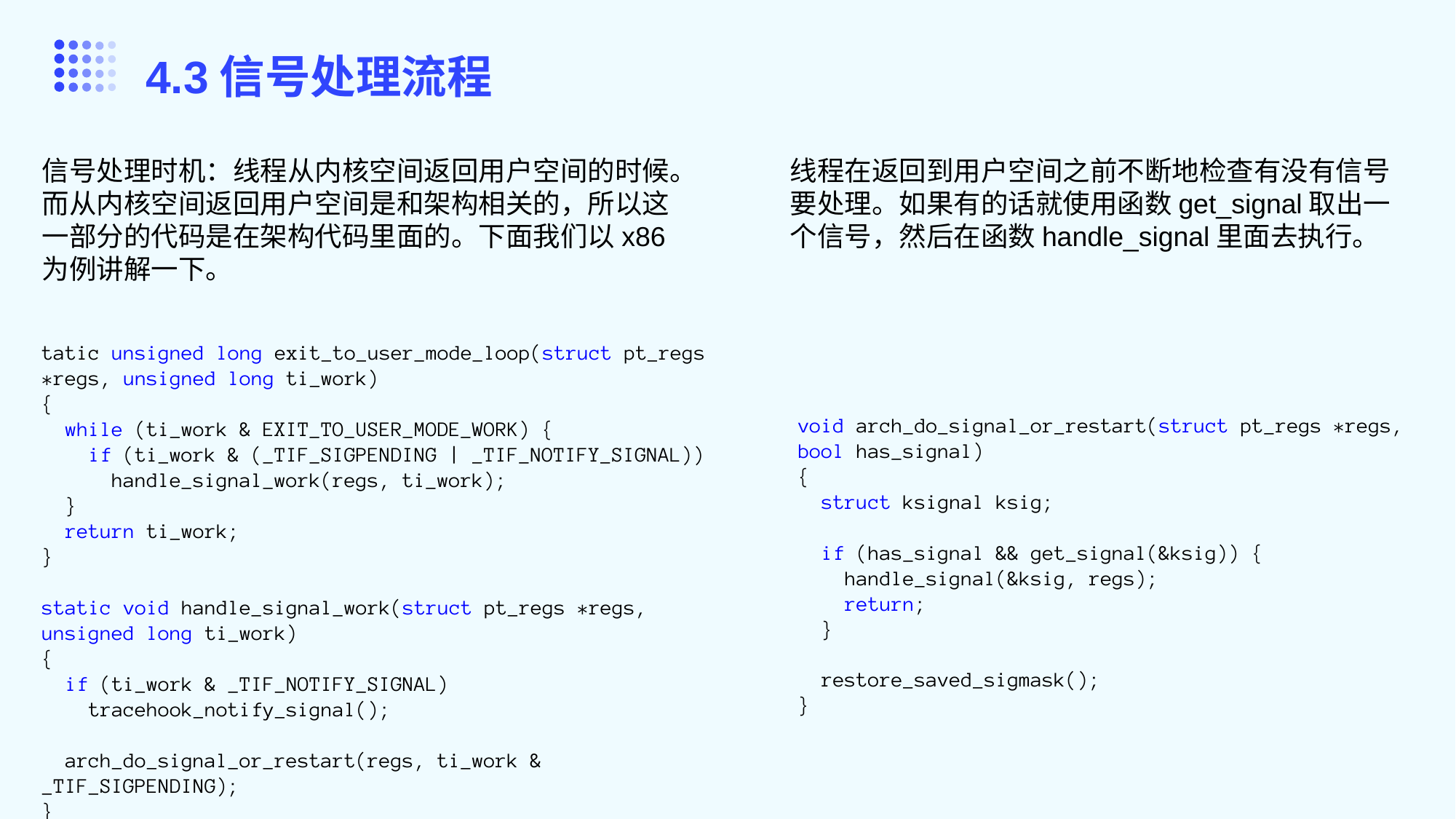

4.3信号处理流程

信号处理时机：线程从内核空间返回用户空间的时候。
而从内核空间返回用户空间是和架构相关的，所以这一部分的代码是在架构代码里面的。下面我们以x86为例讲解一下。
线程在返回到用户空间之前不断地检查有没有信号要处理。如果有的话就使用函数get_signal取出一个信号，然后在函数handle_signal里面去执行。
tatic unsigned long exit_to_user_mode_loop(struct pt_regs *regs, unsigned long ti_work)
{
  while (ti_work & EXIT_TO_USER_MODE_WORK) {
    if (ti_work & (_TIF_SIGPENDING | _TIF_NOTIFY_SIGNAL))
      handle_signal_work(regs, ti_work);
  }
  return ti_work;
}
static void handle_signal_work(struct pt_regs *regs, unsigned long ti_work)
{
  if (ti_work & _TIF_NOTIFY_SIGNAL)
    tracehook_notify_signal();
  arch_do_signal_or_restart(regs, ti_work & _TIF_SIGPENDING);
}
void arch_do_signal_or_restart(struct pt_regs *regs, bool has_signal)
{
  struct ksignal ksig;
  if (has_signal && get_signal(&ksig)) {
    handle_signal(&ksig, regs);
    return;
  }
  restore_saved_sigmask();
}